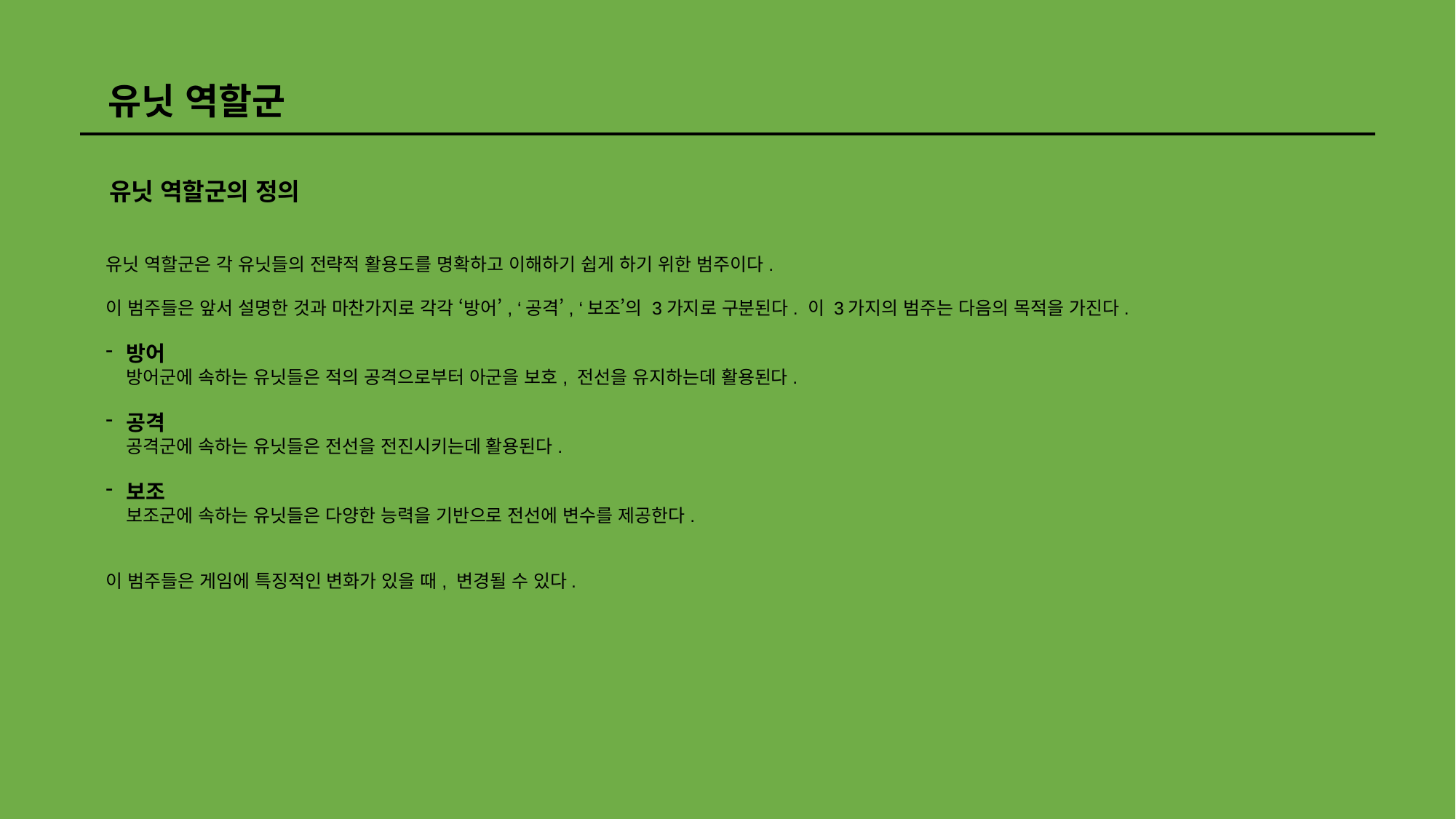

유닛 역할군
유닛 역할군의 정의
유닛 역할군은 각 유닛들의 전략적 활용도를 명확하고 이해하기 쉽게 하기 위한 범주이다.

이 범주들은 앞서 설명한 것과 마찬가지로 각각 ‘방어’, ‘공격’, ‘보조’의 3가지로 구분된다. 이 3가지의 범주는 다음의 목적을 가진다.

방어
방어군에 속하는 유닛들은 적의 공격으로부터 아군을 보호, 전선을 유지하는데 활용된다.
공격
공격군에 속하는 유닛들은 전선을 전진시키는데 활용된다.

보조
보조군에 속하는 유닛들은 다양한 능력을 기반으로 전선에 변수를 제공한다.

이 범주들은 게임에 특징적인 변화가 있을 때, 변경될 수 있다.